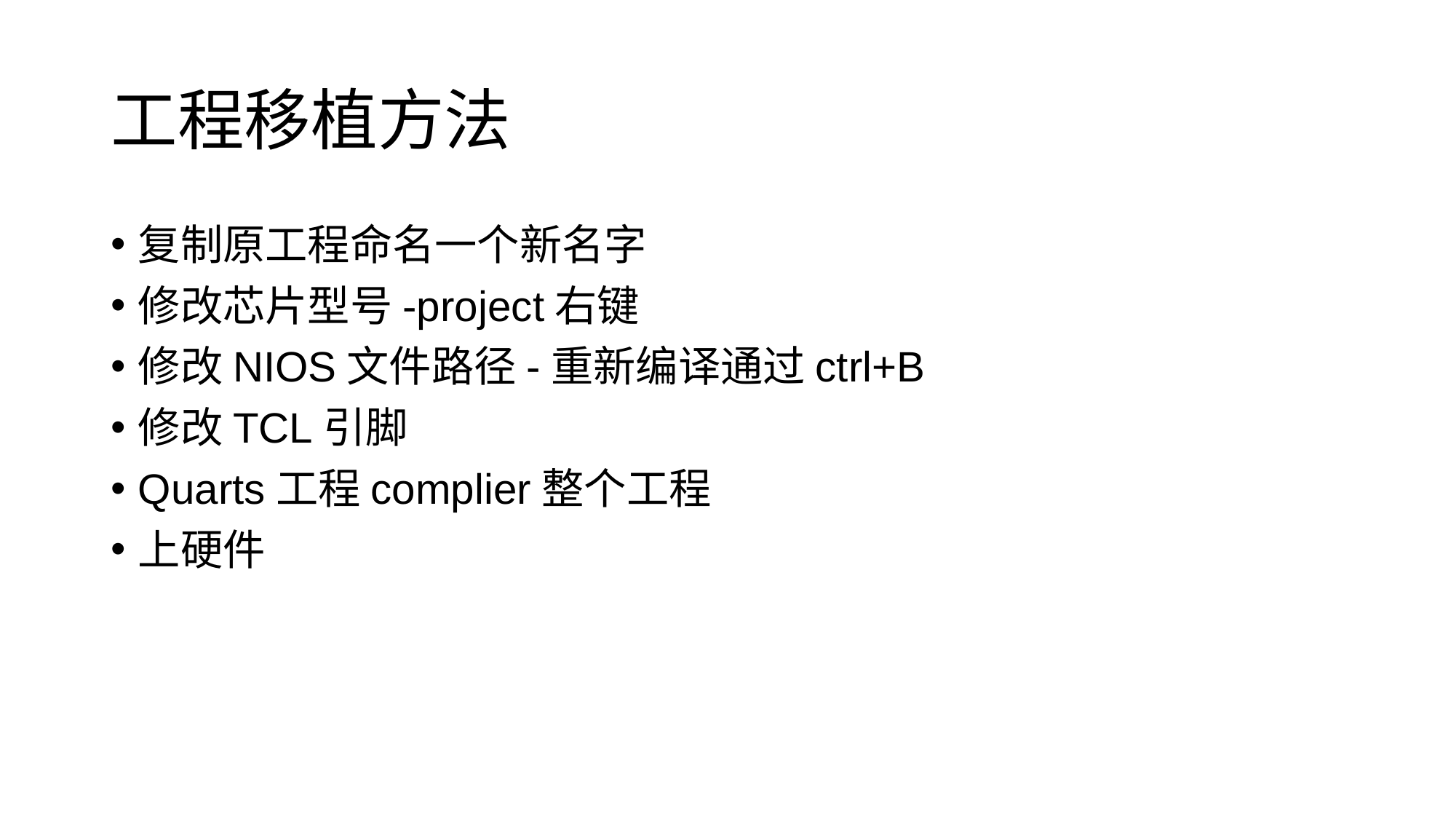

# 工程移植方法
复制原工程命名一个新名字
修改芯片型号-project右键
修改NIOS文件路径-重新编译通过ctrl+B
修改TCL引脚
Quarts工程complier整个工程
上硬件